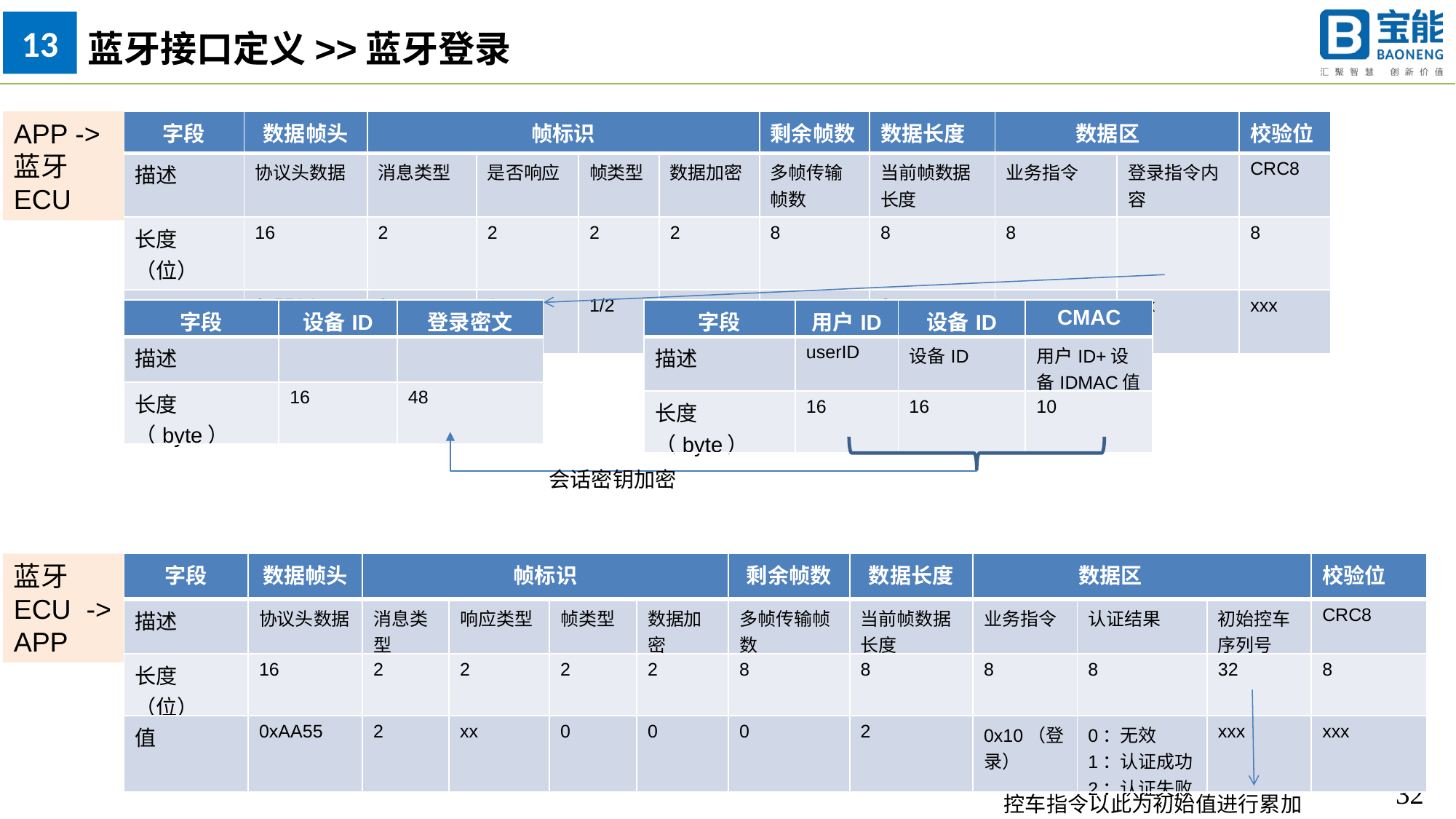

13
蓝牙接口定义>>蓝牙登录
APP -> 蓝牙ECU
| 字段 | 数据帧头 | 帧标识 |  |  |  | 剩余帧数 | 数据长度 | 数据区 |  | 校验位 |
| --- | --- | --- | --- | --- | --- | --- | --- | --- | --- | --- |
| 描述 | 协议头数据 | 消息类型 | 是否响应 | 帧类型 | 数据加密 | 多帧传输帧数 | 当前帧数据长度 | 业务指令 | 登录指令内容 | CRC8 |
| 长度（位） | 16 | 2 | 2 | 2 | 2 | 8 | 8 | 8 |  | 8 |
| 值 | 0x55AA | 0 | 1 | 1/2 | 0 不加密 | xx | ? | 0x10（登录） | xxx | xxx |
| 字段 | 设备ID | 登录密文 |
| --- | --- | --- |
| 描述 |  |  |
| 长度（byte） |  |  |
| 字段 | 设备ID | 登录密文 |
| --- | --- | --- |
| 描述 |  |  |
| 长度（byte） | 16 | 48 |
| 字段 | 用户ID | 设备ID | CMAC |
| --- | --- | --- | --- |
| 描述 | userID | 设备ID | 用户ID+设备IDMAC值 |
| 长度（byte） | 16 | 16 | 10 |

会话密钥加密
蓝牙ECU  -> APP
| 字段 | 数据帧头 | 帧标识 |  |  |  | 剩余帧数 | 数据长度 | 数据区 |  |  | 校验位 |
| --- | --- | --- | --- | --- | --- | --- | --- | --- | --- | --- | --- |
| 描述 | 协议头数据 | 消息类型 | 响应类型 | 帧类型 | 数据加密 | 多帧传输帧数 | 当前帧数据长度 | 业务指令 | 认证结果 | 初始控车序列号 | CRC8 |
| 长度（位） | 16 | 2 | 2 | 2 | 2 | 8 | 8 | 8 | 8 | 32 | 8 |
| 值 | 0xAA55 | 2 | xx | 0 | 0 | 0 | 2 | 0x10（登录） | 0：无效 1：认证成功 2：认证失败 | xxx | xxx |

控车指令以此为初始值进行累加（+1）